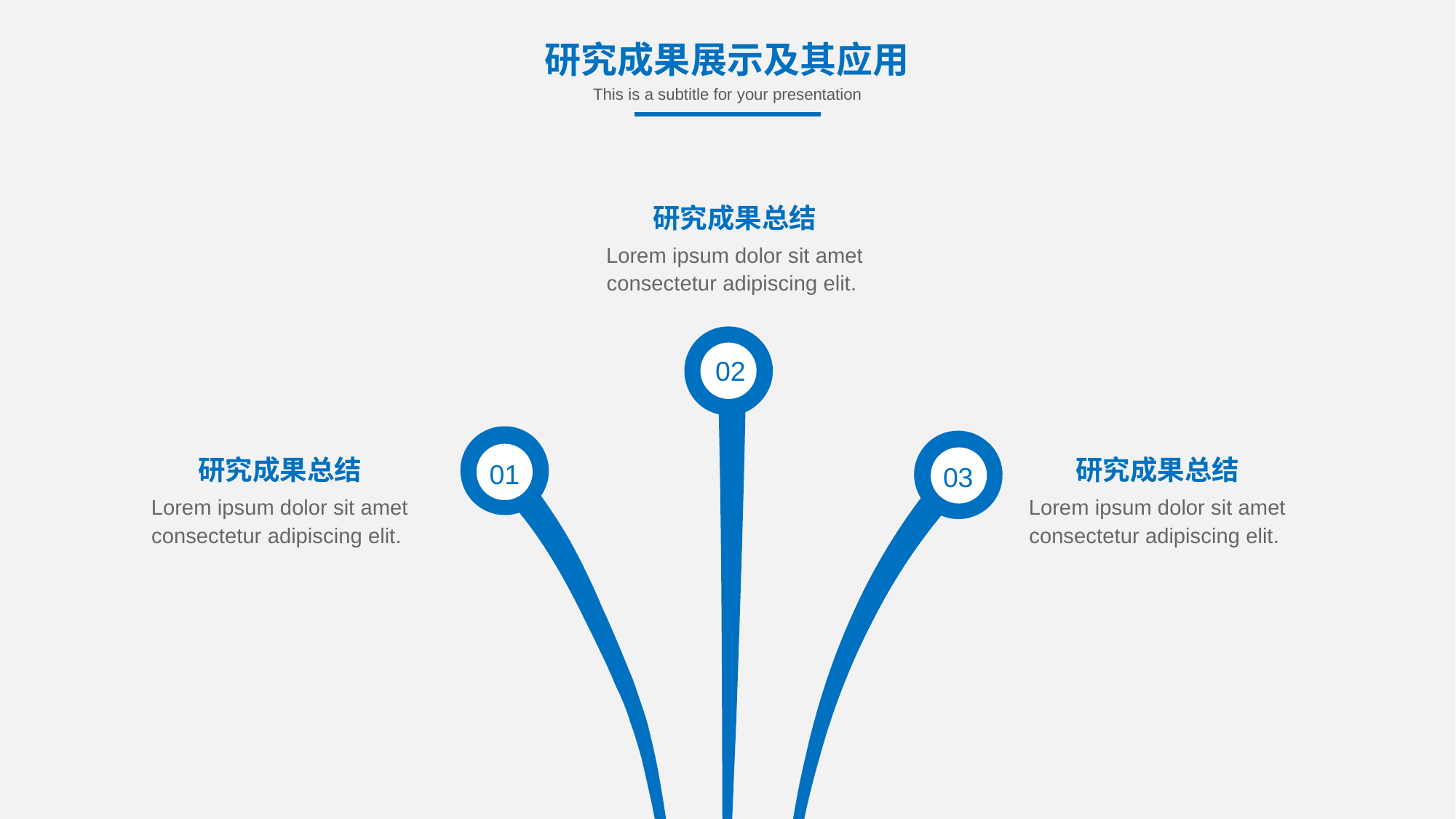

研究成果展示及其应用
This is a subtitle for your presentation
研究成果总结
Lorem ipsum dolor sit amet consectetur adipiscing elit.

02

研究成果总结

研究成果总结
01
03
Lorem ipsum dolor sit amet consectetur adipiscing elit.
Lorem ipsum dolor sit amet consectetur adipiscing elit.